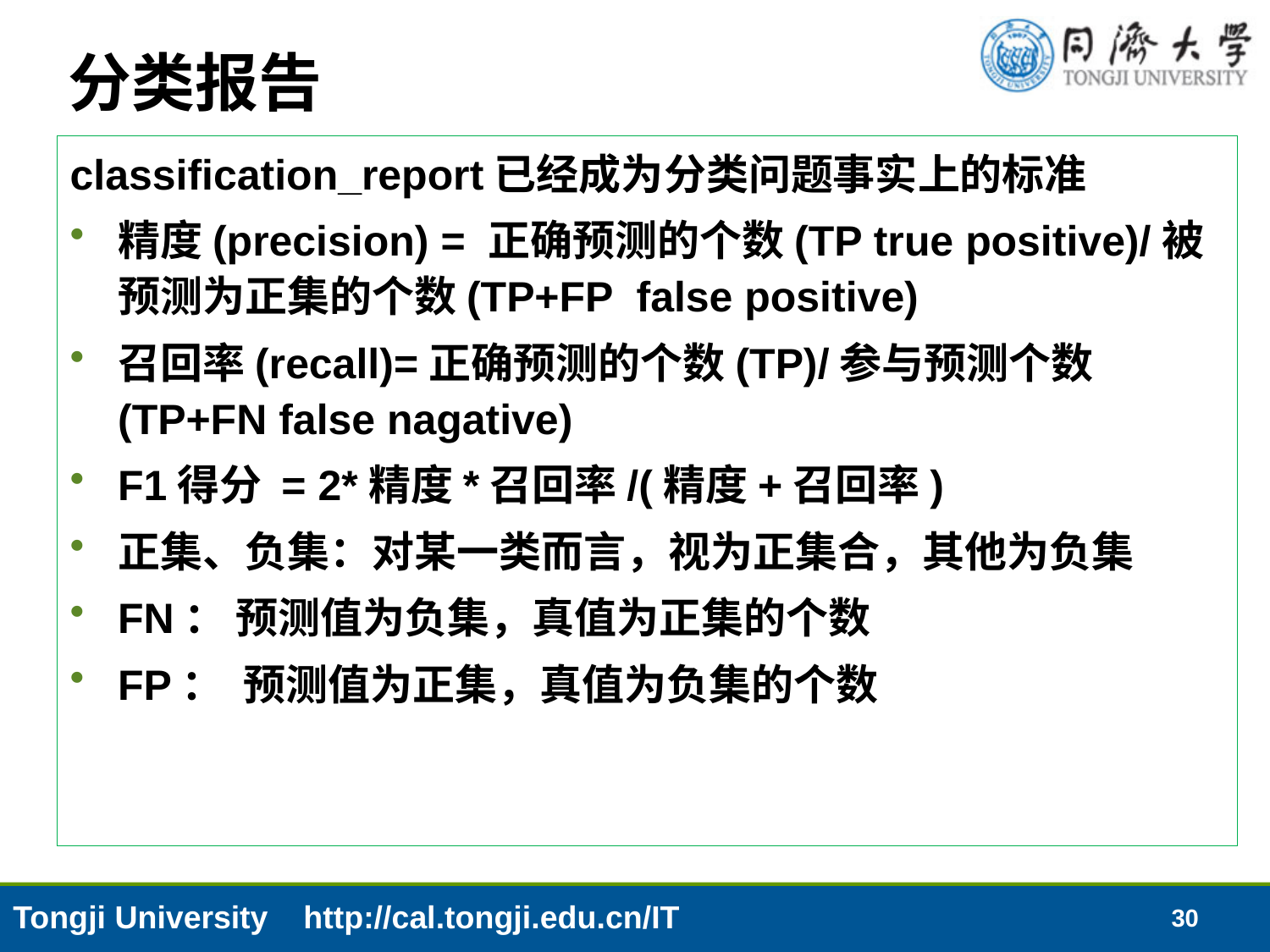

# 分类报告
classification_report已经成为分类问题事实上的标准
精度(precision) = 正确预测的个数(TP true positive)/被预测为正集的个数(TP+FP  false positive)
召回率(recall)=正确预测的个数(TP)/参与预测个数(TP+FN false nagative)
F1得分 = 2*精度*召回率/(精度+召回率)
正集、负集：对某一类而言，视为正集合，其他为负集
FN： 预测值为负集，真值为正集的个数
FP：  预测值为正集，真值为负集的个数